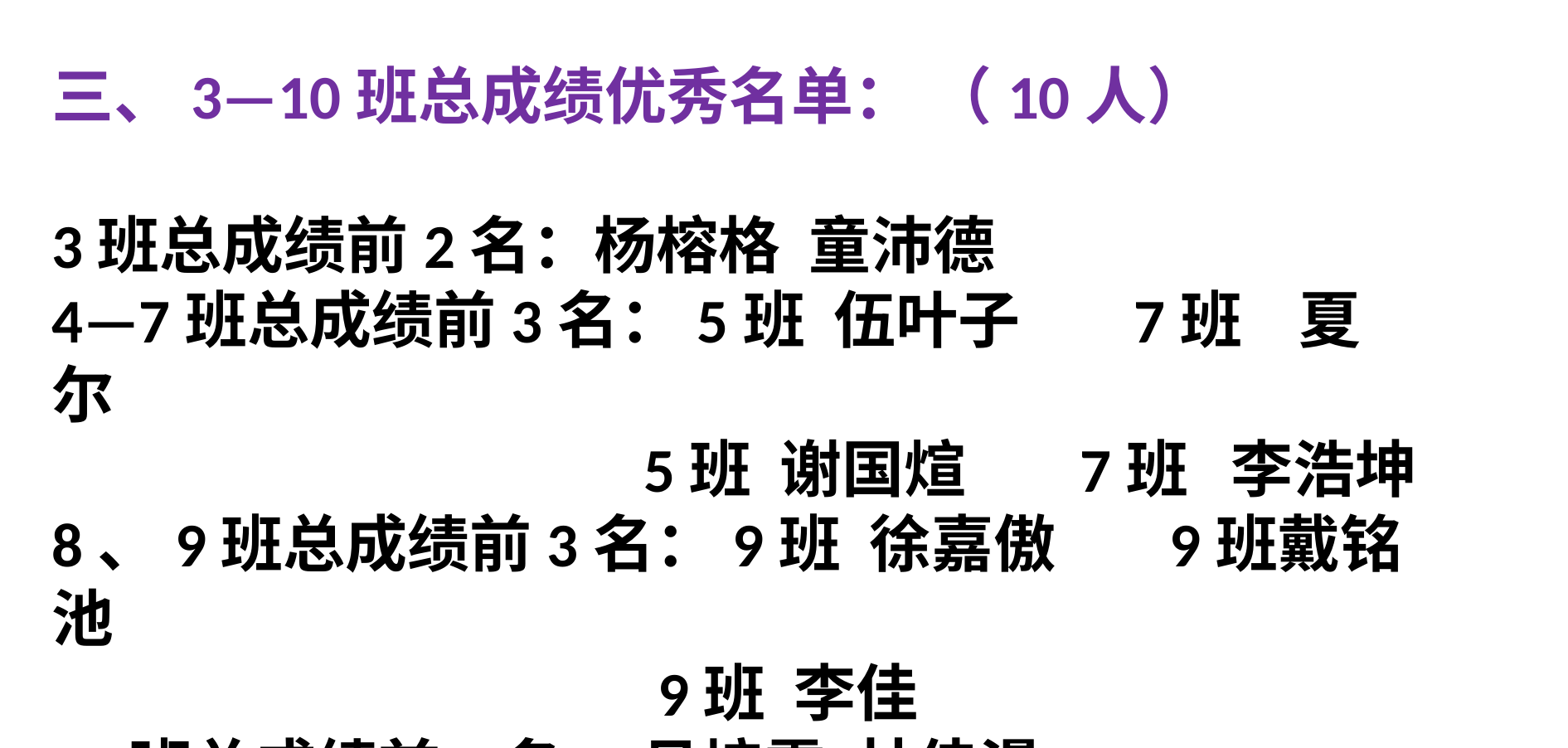

三、3—10班总成绩优秀名单： （10人）

3班总成绩前2名：杨榕格  童沛德
4—7班总成绩前3名：5班  伍叶子       7班    夏  尔
                                          5班  谢国煊       7班   李浩坤
8、9班总成绩前3名：9班  徐嘉傲       9班戴铭池
                                           9班  李佳
10班总成绩前2名： 吕培雯  林佳漫